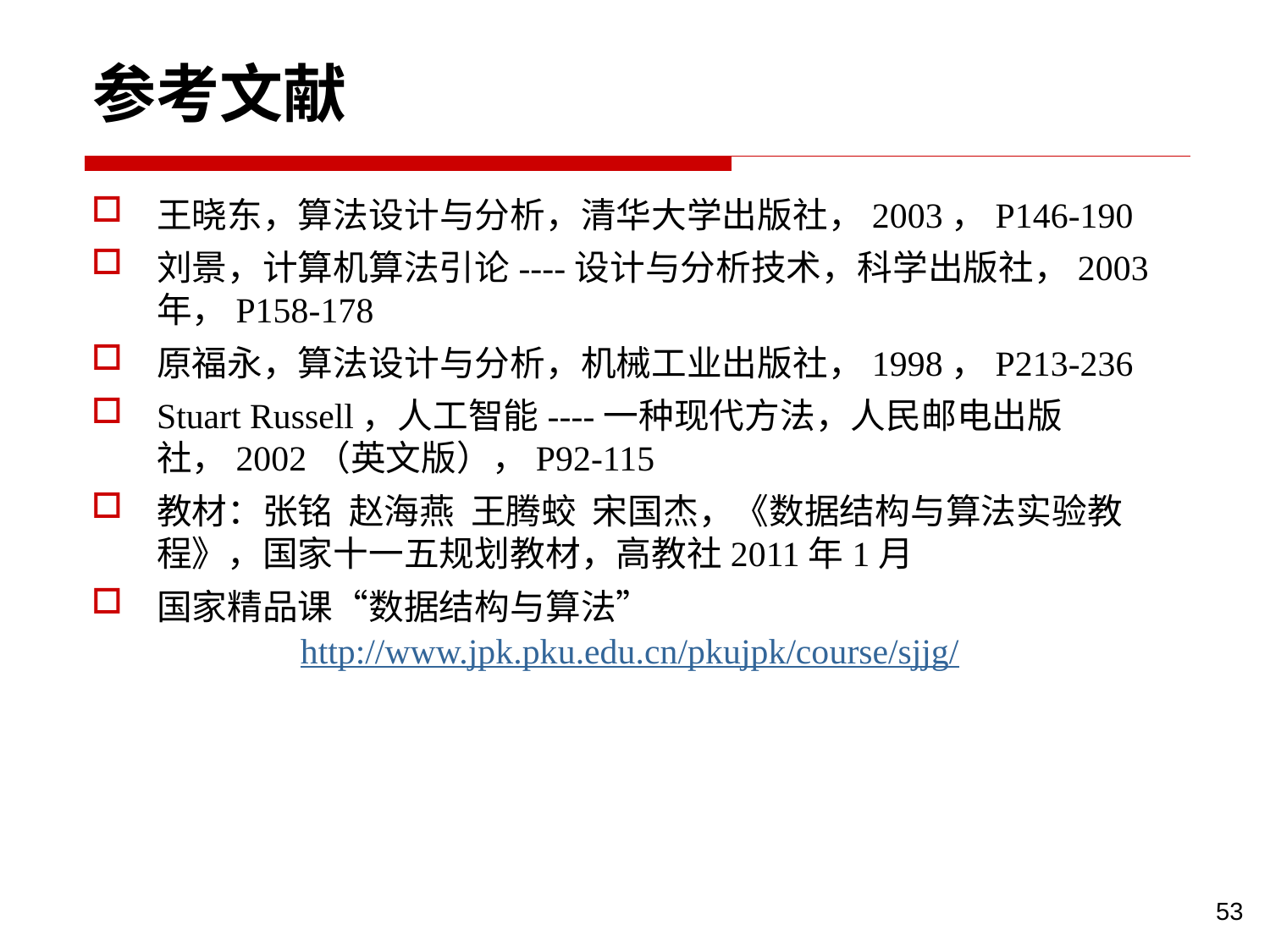

# 参考文献
王晓东，算法设计与分析，清华大学出版社，2003，P146-190
刘景，计算机算法引论----设计与分析技术，科学出版社，2003年，P158-178
原福永，算法设计与分析，机械工业出版社，1998，P213-236
Stuart Russell，人工智能----一种现代方法，人民邮电出版社，2002（英文版），P92-115
教材：张铭  赵海燕  王腾蛟  宋国杰，《数据结构与算法实验教程》，国家十一五规划教材，高教社2011年1月
国家精品课“数据结构与算法”
http://www.jpk.pku.edu.cn/pkujpk/course/sjjg/

53